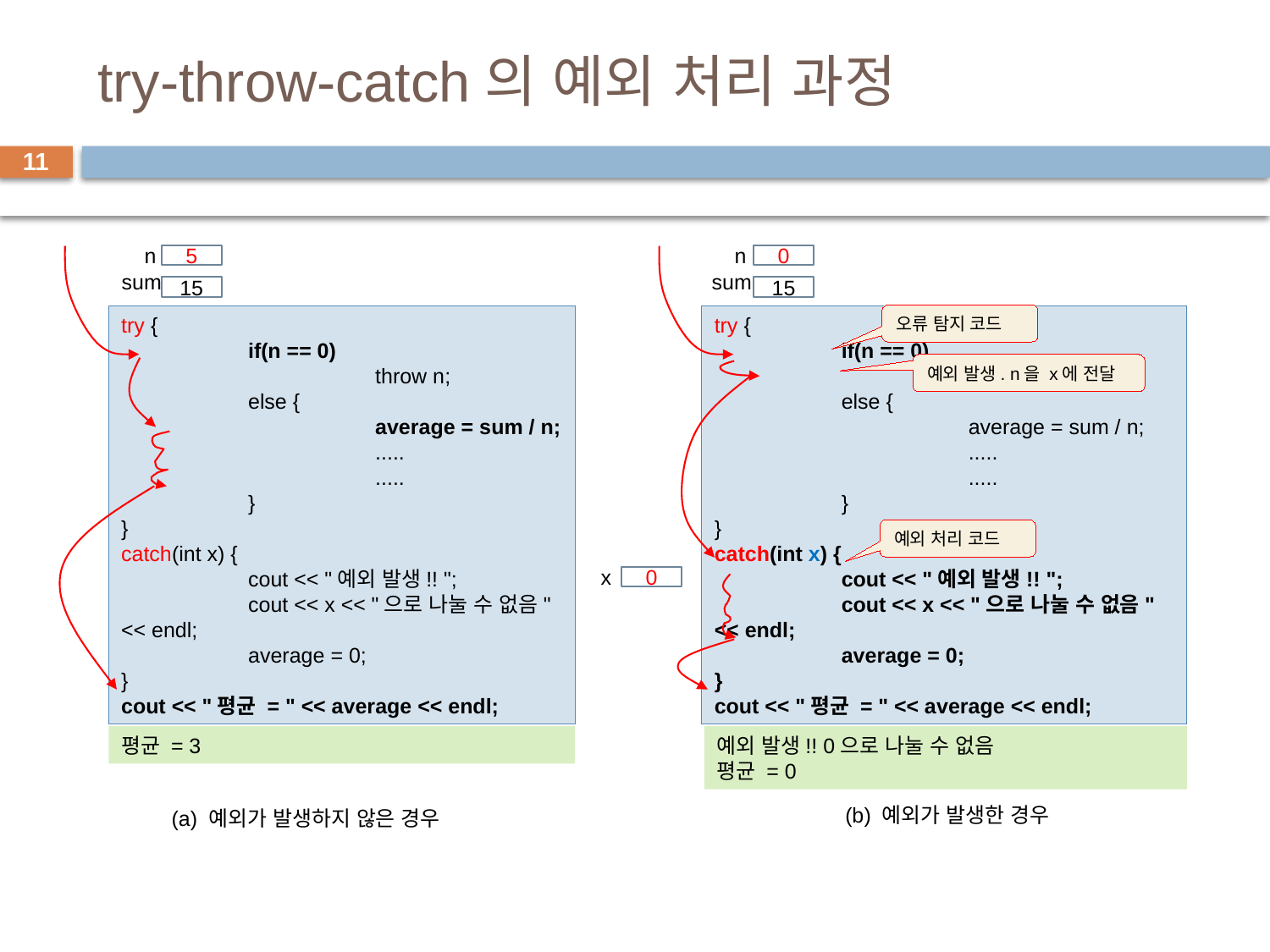

# try-throw-catch의 예외 처리 과정
11
n
n
5
0

sum
sum
15
15
오류 탐지 코드
try {
	if(n == 0)
		throw n;
	else {
		average = sum / n;
		.....
		.....
	}
}
catch(int x) {
	cout << "예외 발생!! ";
	cout << x << "으로 나눌 수 없음" << endl;
	average = 0;
}
cout << "평균 = " << average << endl;
try {
	if(n == 0)
		throw n;
	else {
		average = sum / n;
		.....
		.....
	}
}
catch(int x) {
	cout << "예외 발생!! ";
	cout << x << "으로 나눌 수 없음" << endl;
	average = 0;
}
cout << "평균 = " << average << endl;
예외 발생. n을 x에 전달

예외 처리 코드
x
0

평균 = 3
예외 발생!! 0으로 나눌 수 없음
평균 = 0
(b) 예외가 발생한 경우
(a) 예외가 발생하지 않은 경우